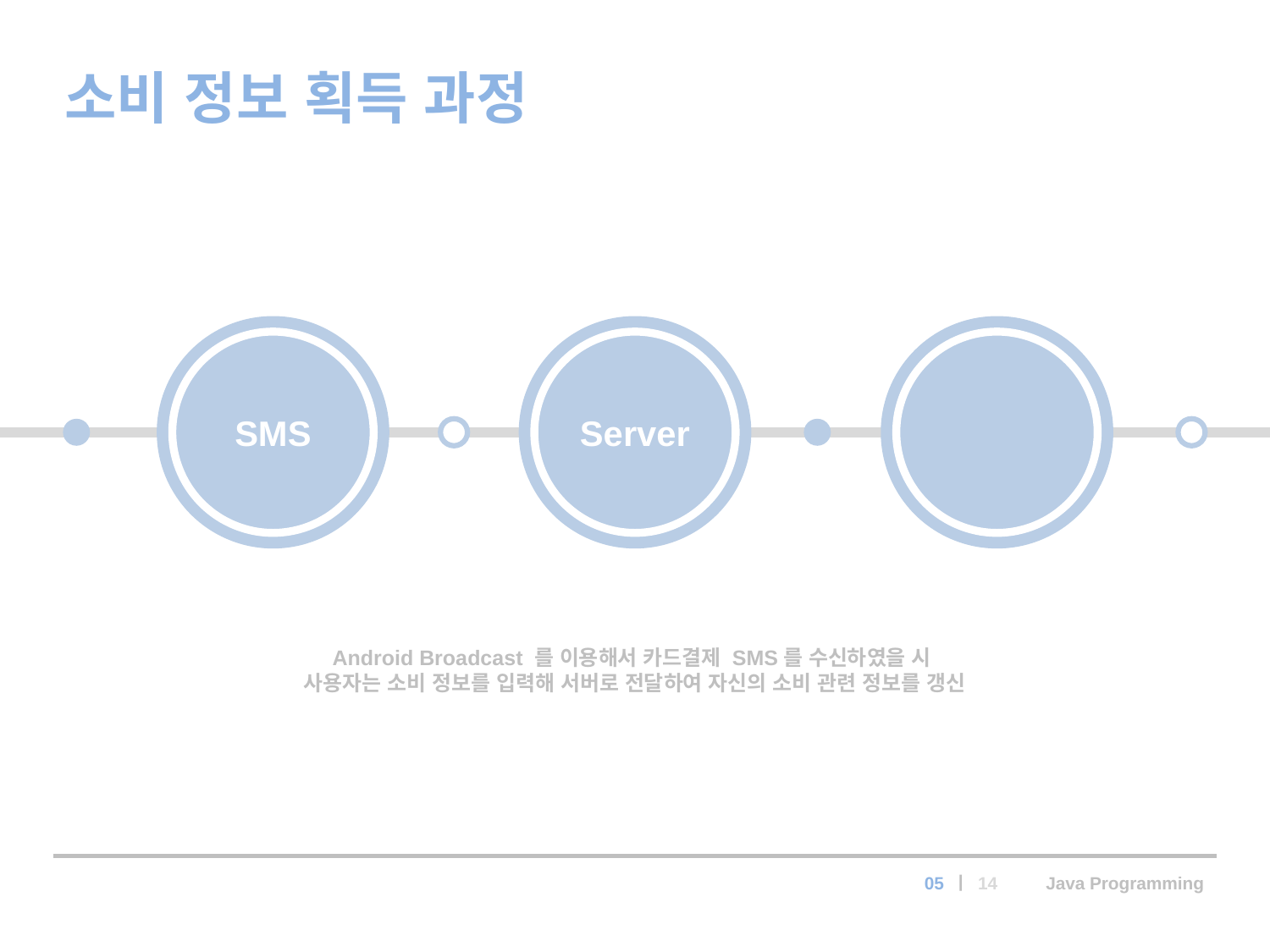

소비 정보 획득 과정

SMS
Server
DataBase

Android Broadcast 를 이용해서 카드결제 SMS를 수신하였을 시
사용자는 소비 정보를 입력해 서버로 전달하여 자신의 소비 관련 정보를 갱신
05 ㅣ 14　　 Java Programming